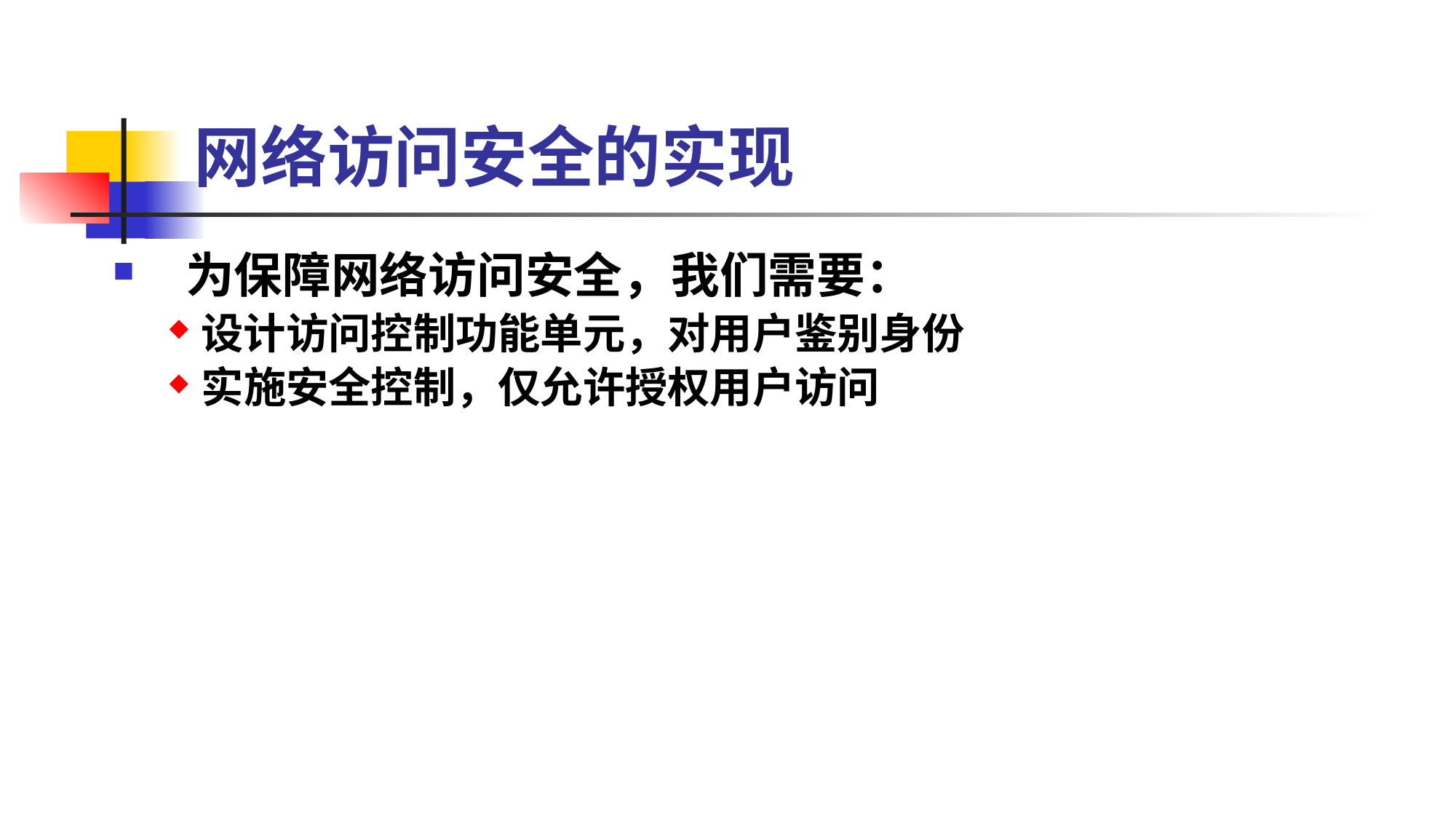

# 网络访问安全的实现
为保障网络访问安全，我们需要：
设计访问控制功能单元，对用户鉴别身份
实施安全控制，仅允许授权用户访问